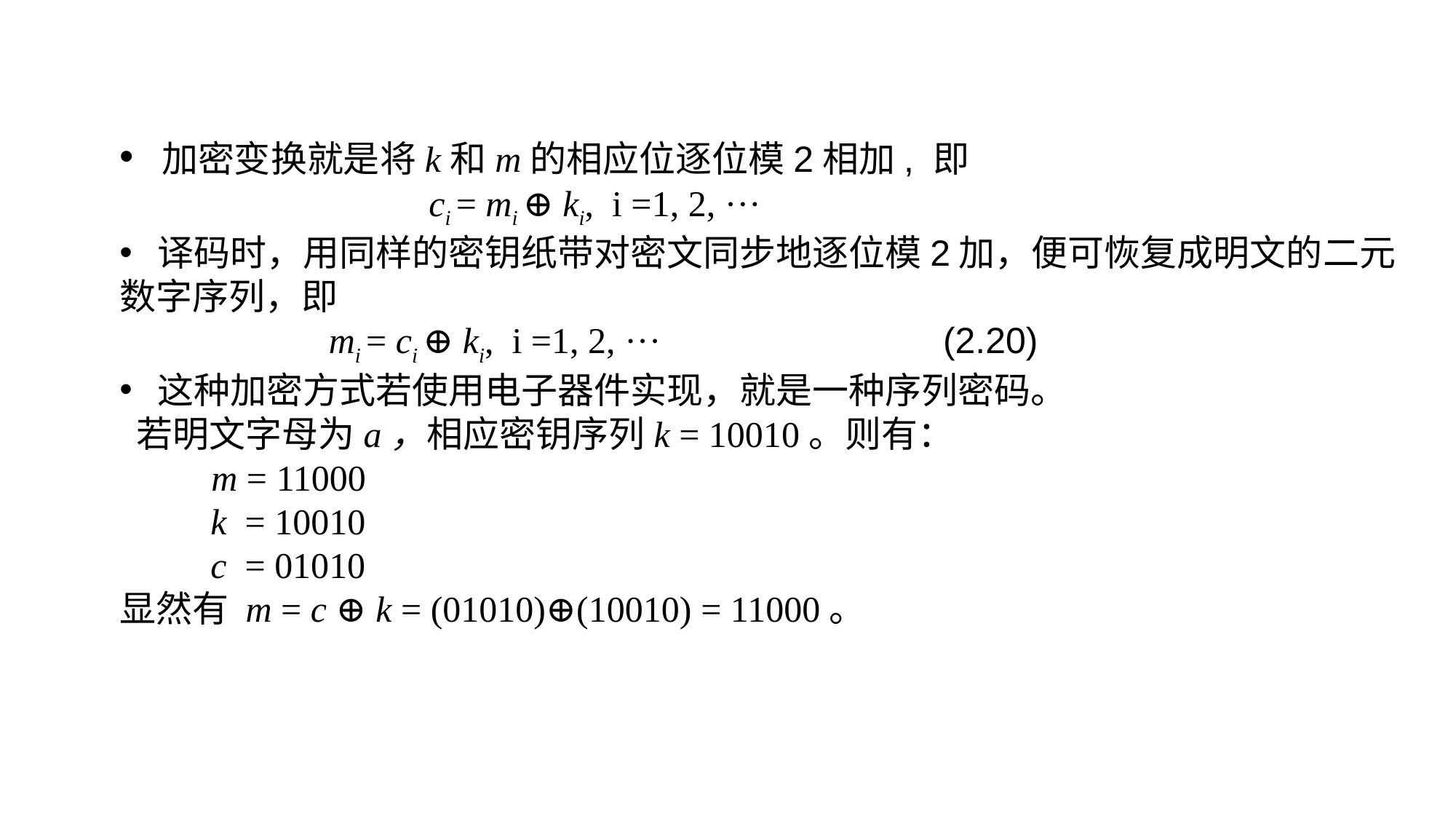

加密变换就是将k和m的相应位逐位模2相加, 即
                                  ci = mi ⊕ ki,  i =1, 2, ···
  译码时，用同样的密钥纸带对密文同步地逐位模2加，便可恢复成明文的二元数字序列，即
                       mi = ci ⊕ ki,  i =1, 2, ···                               (2.20)
  这种加密方式若使用电子器件实现，就是一种序列密码。
 若明文字母为a，相应密钥序列k = 10010。则有：
         m = 11000
          k  = 10010
          c  = 01010
显然有 m = c ⊕ k = (01010)⊕(10010) = 11000。